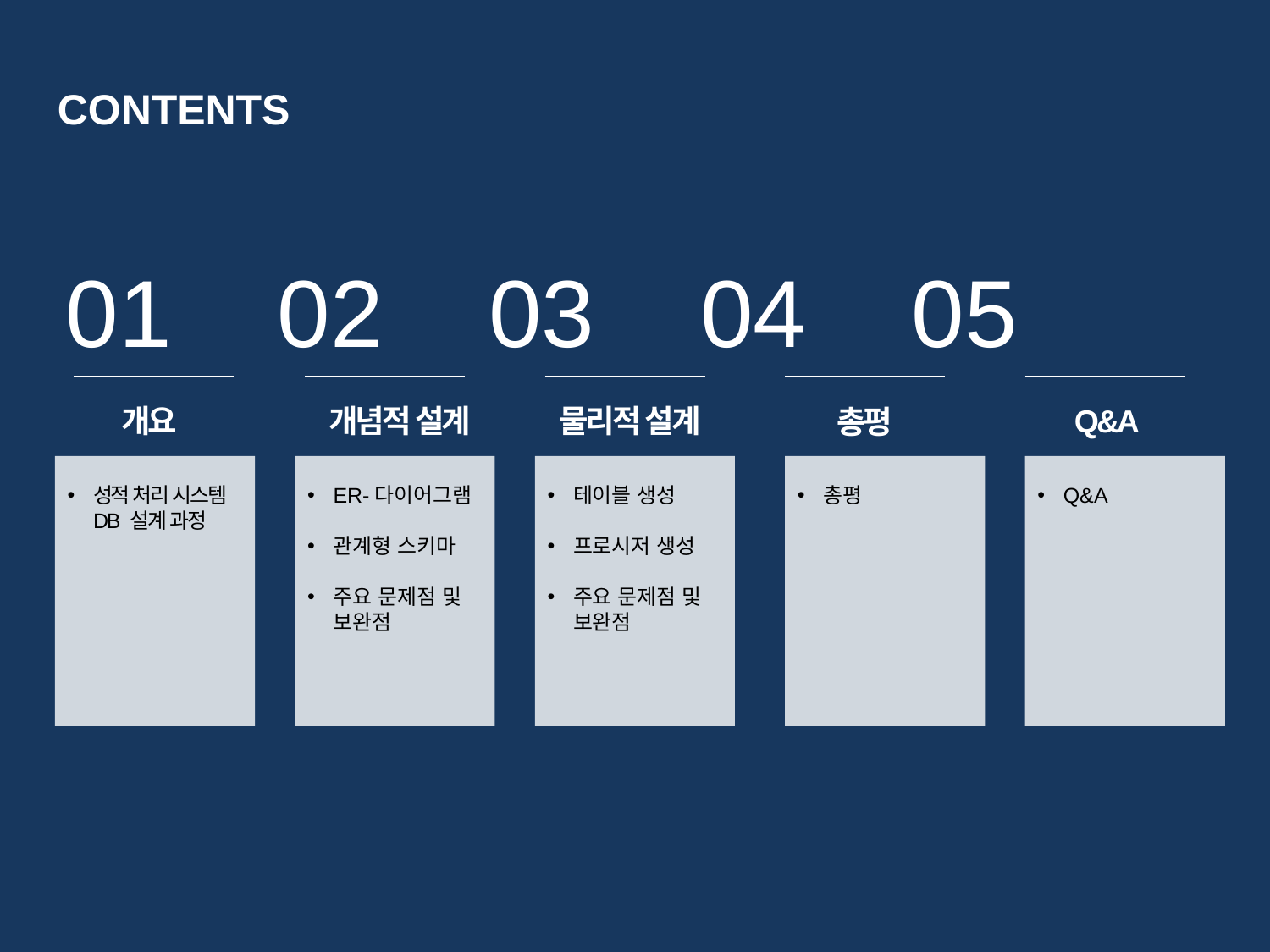

CONTENTS
01    02    03    04    05
개요
개념적 설계
물리적 설계
 Q&A
총평

성적 처리 시스템 DB 설계 과정
ER-다이어그램

관계형 스키마

주요 문제점 및 보완점
테이블 생성

프로시저 생성

주요 문제점 및 보완점
총평
Q&A